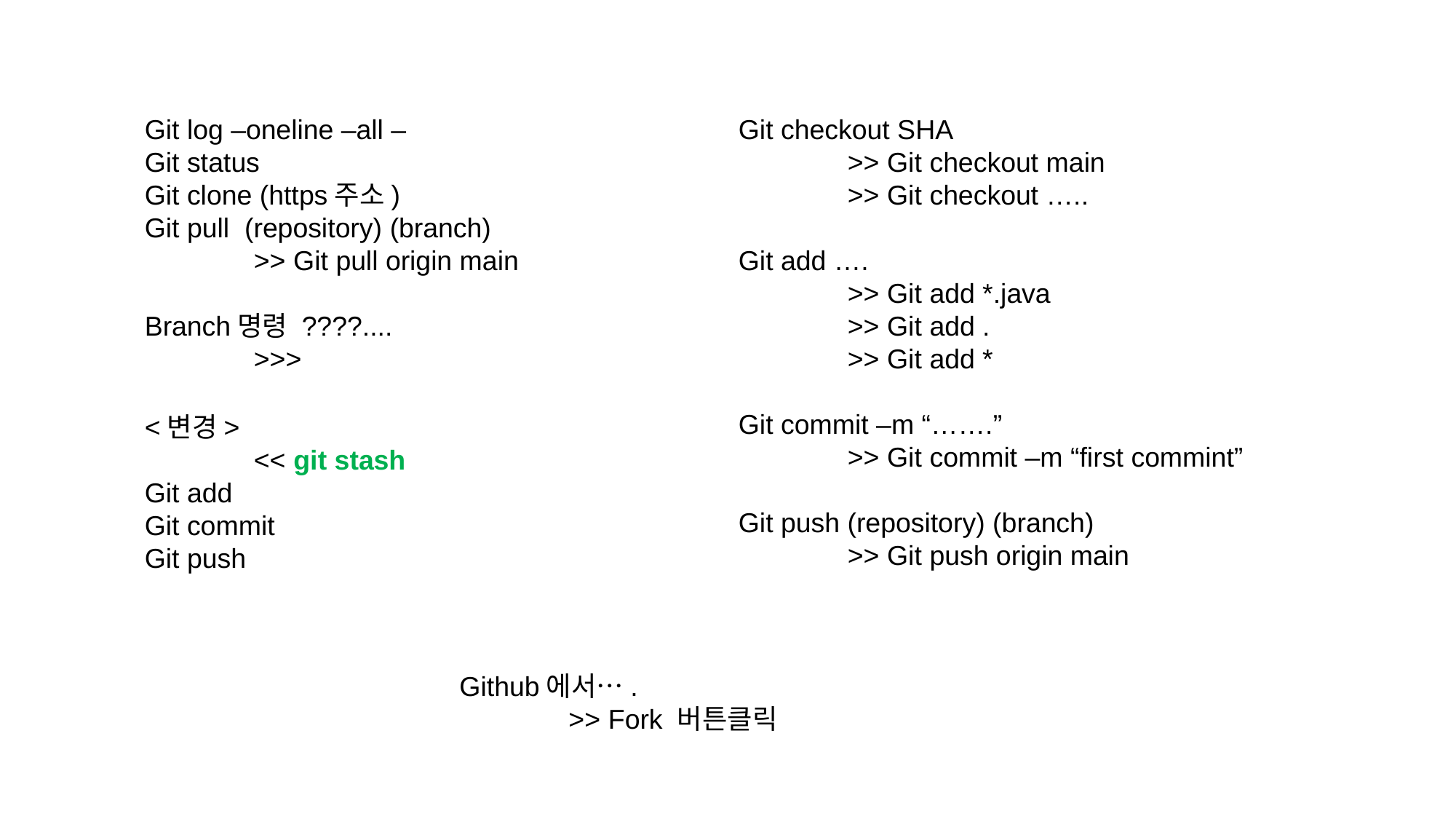

Git log –oneline –all –
Git status
Git clone (https주소)
Git pull  (repository) (branch)
	>> Git pull origin main

Branch명령 ????....
	>>>
Git checkout SHA
	>> Git checkout main
	>> Git checkout …..

Git add ….
	>> Git add *.java
	>> Git add .
	>> Git add *

Git commit –m “…….”
	>> Git commit –m “first commint”

Git push (repository) (branch)
	>> Git push origin main
<변경>
	<< git stash
Git add
Git commit
Git push
Github에서….
	>> Fork 버튼클릭